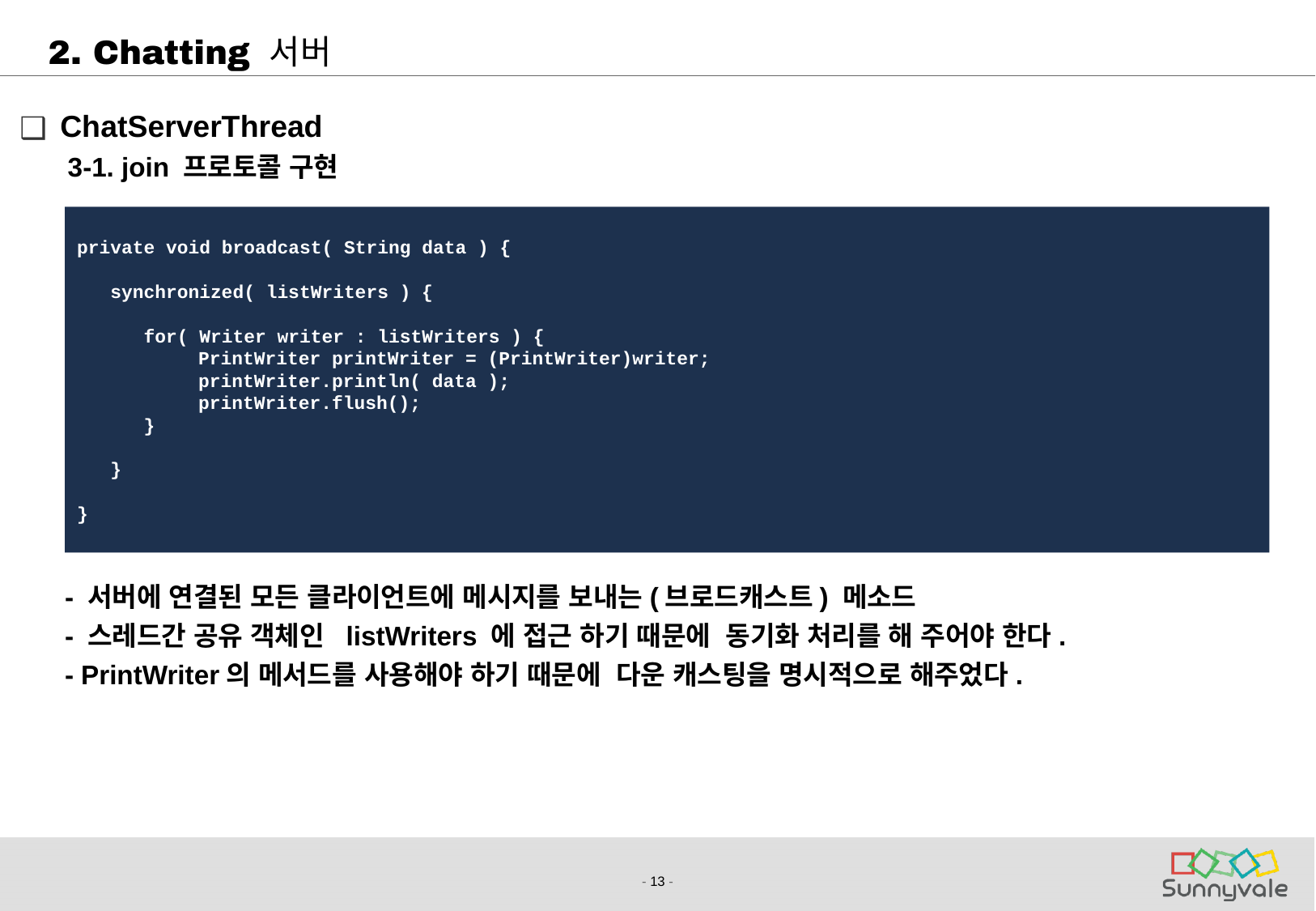

# 2. Chatting 서버
ChatServerThread
	 3-1. join 프로토콜 구현

      - 서버에 연결된 모든 클라이언트에 메시지를 보내는(브로드캐스트) 메소드
      - 스레드간 공유 객체인  listWriters 에 접근 하기 때문에  동기화 처리를 해 주어야 한다.
      - PrintWriter의 메서드를 사용해야 하기 때문에  다운 캐스팅을 명시적으로 해주었다.

private void broadcast( String data ) {

   synchronized( listWriters ) {

      for( Writer writer : listWriters ) {
	PrintWriter printWriter = (PrintWriter)writer;
	printWriter.println( data );
	printWriter.flush();
      }

   }

}